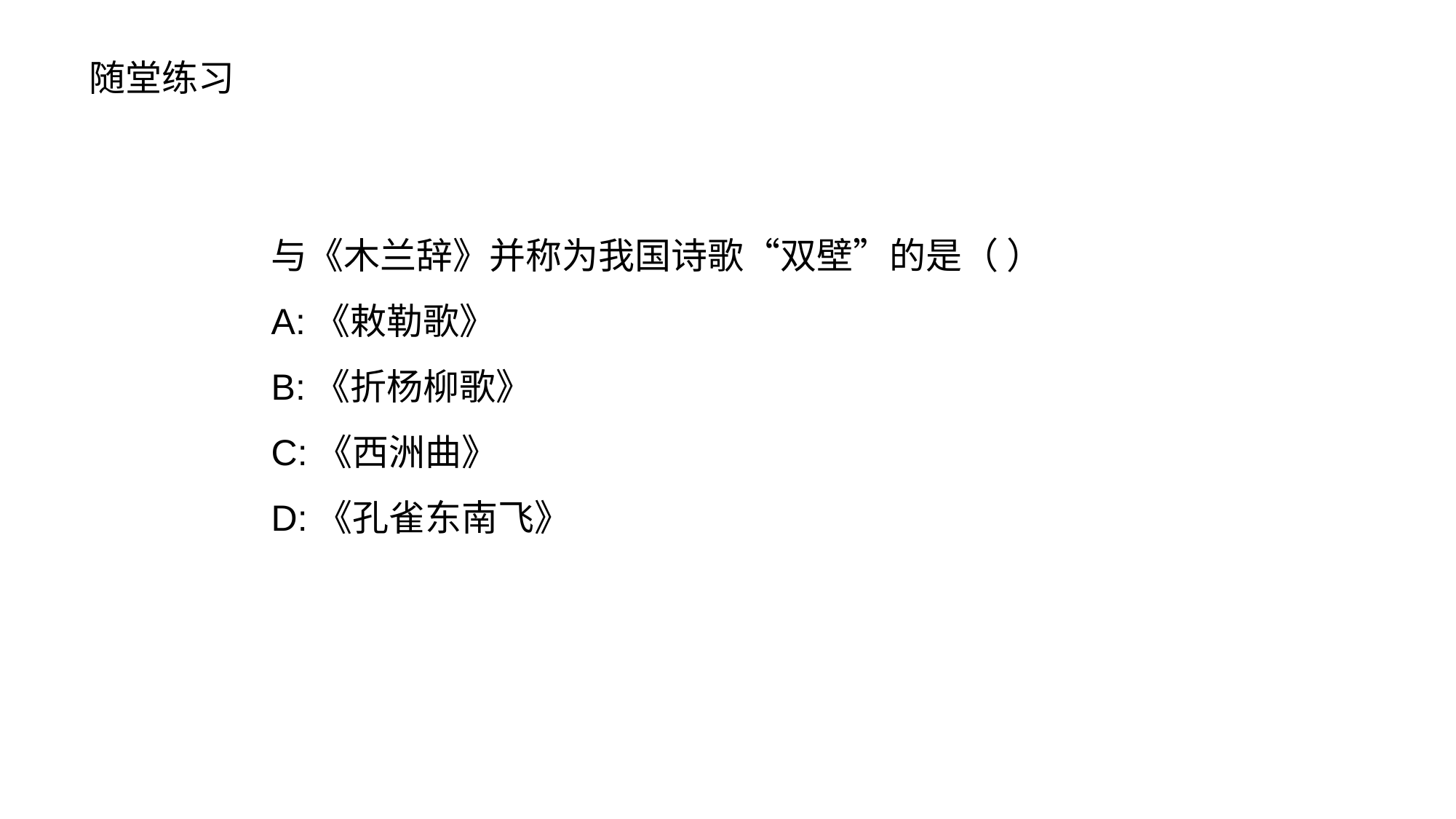

随堂练习
与《木兰辞》并称为我国诗歌“双壁”的是（ ）
A:《敕勒歌》
B:《折杨柳歌》
C:《西洲曲》
D:《孔雀东南飞》